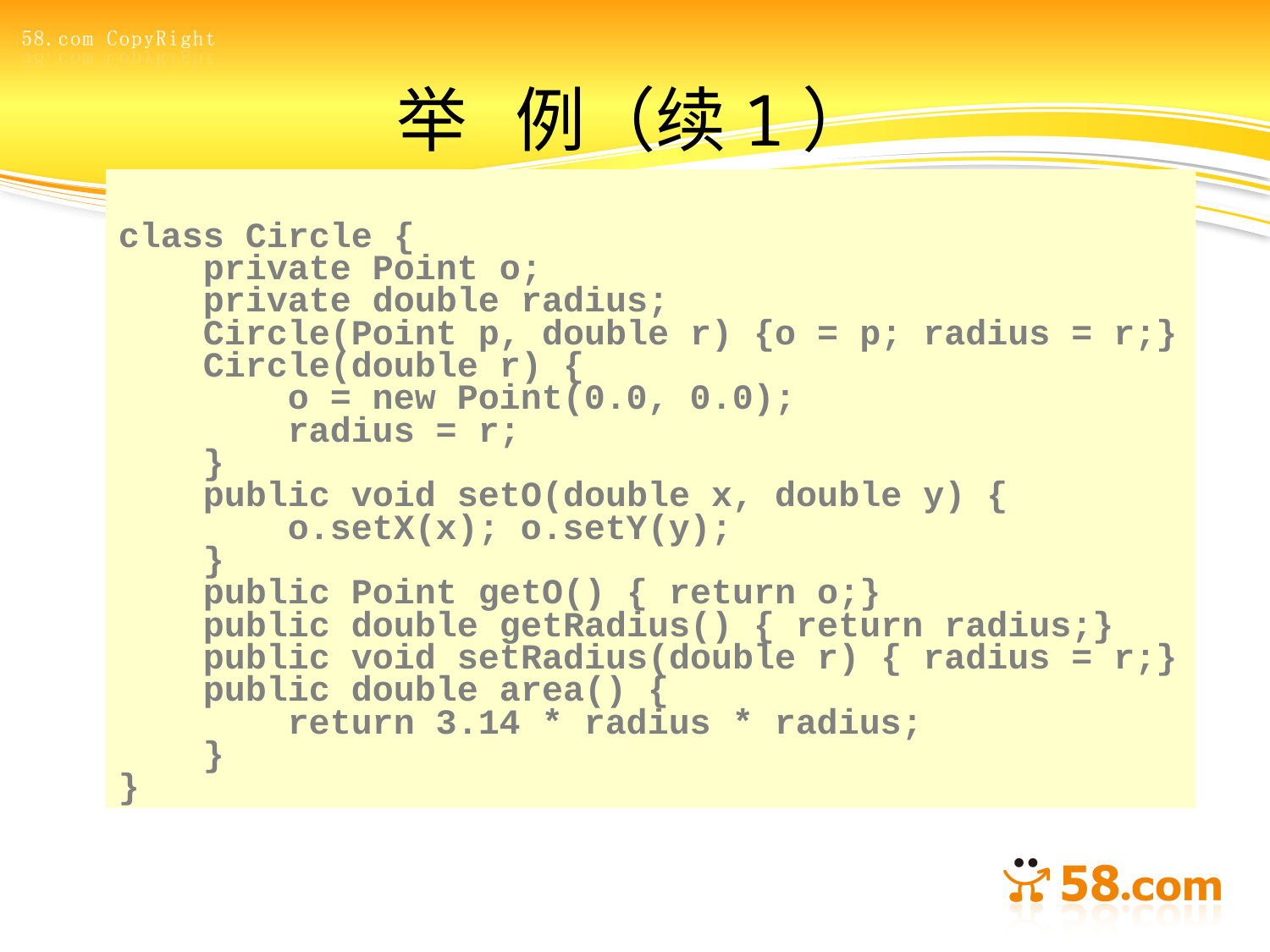

# 举   例（续1）

class Circle {
    private Point o;
    private double radius;
    Circle(Point p, double r) {o = p; radius = r;}
    Circle(double r) {
        o = new Point(0.0, 0.0);
        radius = r;
    }
    public void setO(double x, double y) {
        o.setX(x); o.setY(y);
    }
    public Point getO() { return o;}
    public double getRadius() { return radius;}
    public void setRadius(double r) { radius = r;}
    public double area() {
        return 3.14 * radius * radius;
    }
}